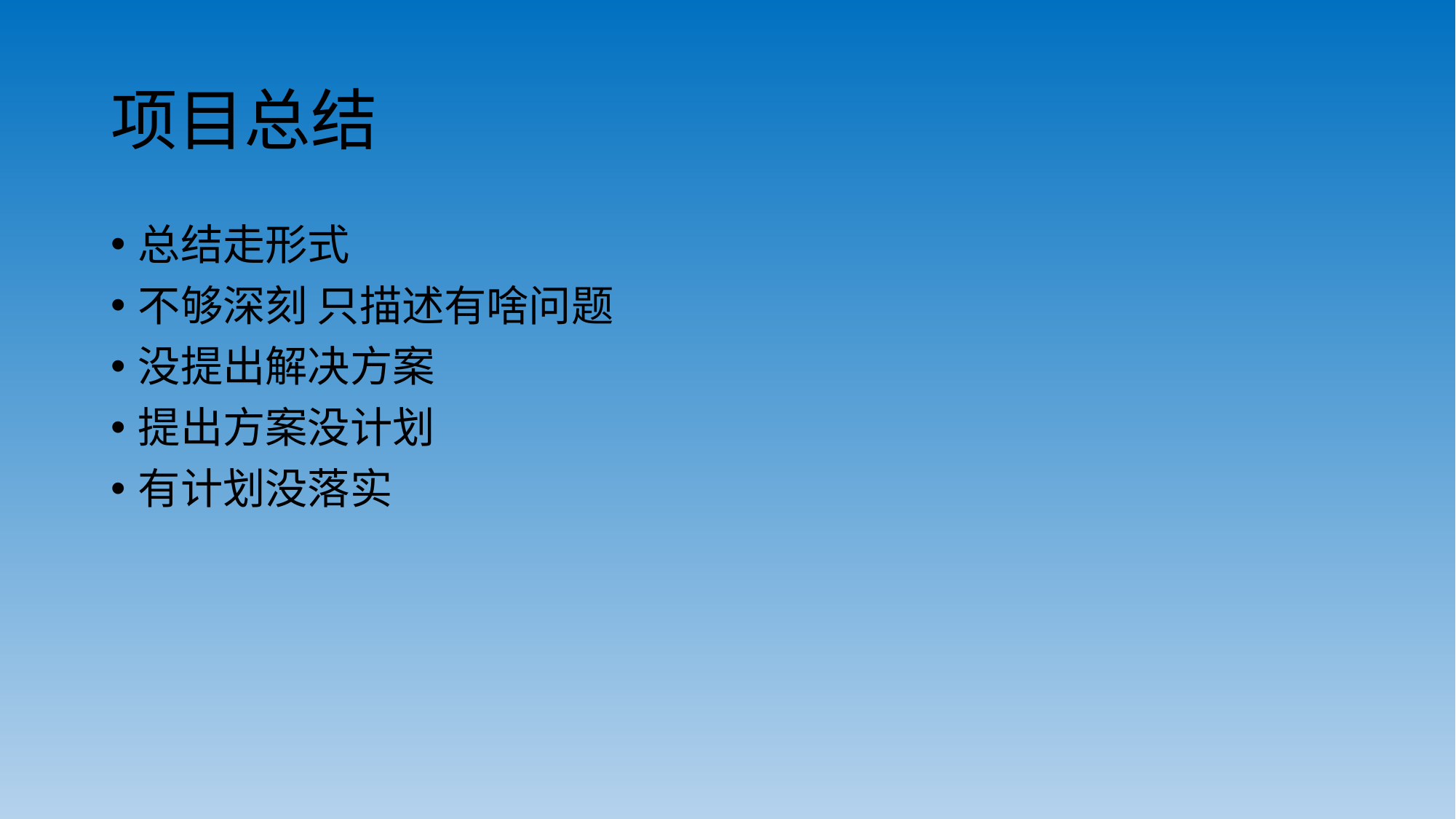

# 项目总结
总结走形式
不够深刻 只描述有啥问题
没提出解决方案
提出方案没计划
有计划没落实